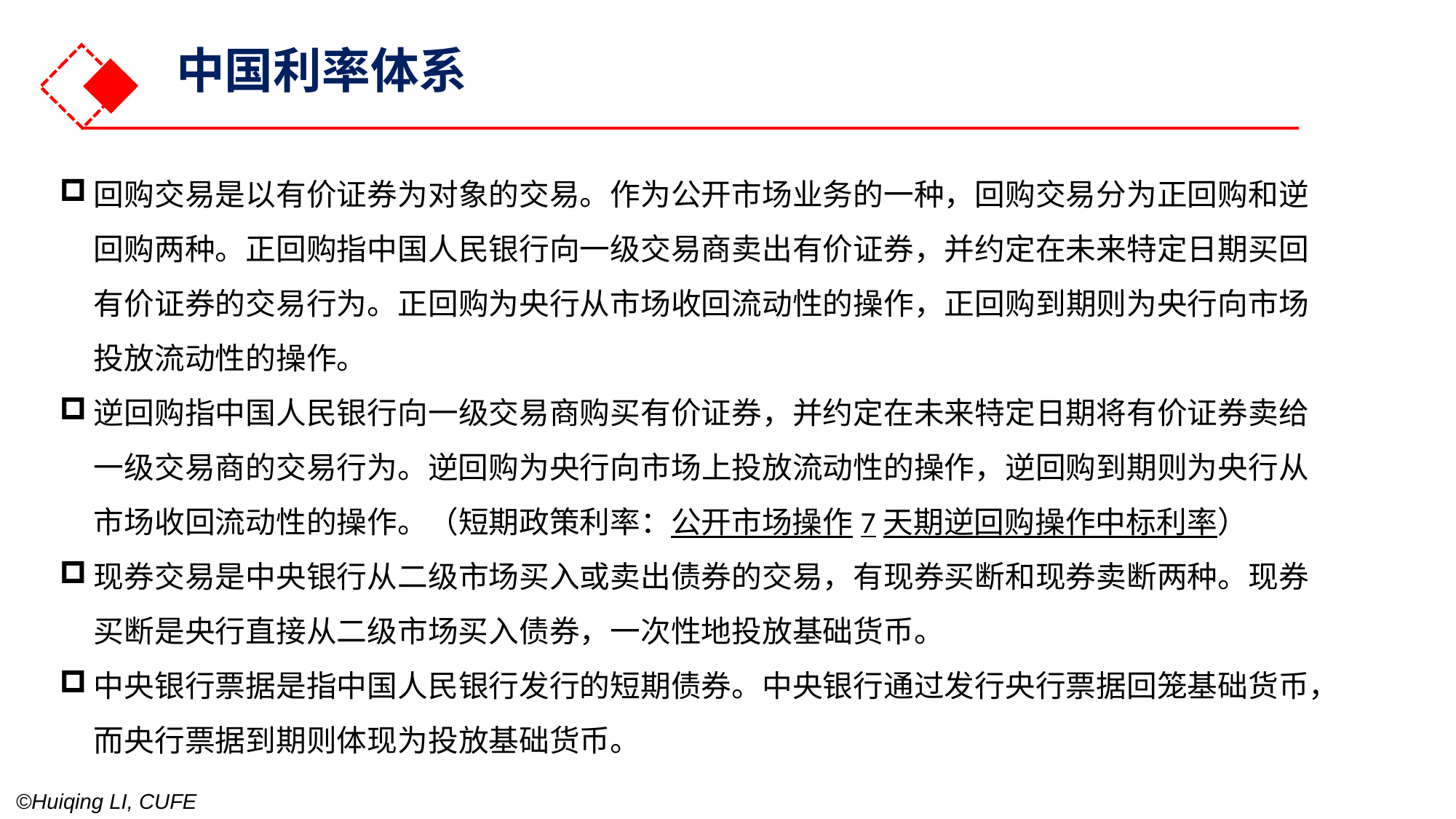

中国利率体系

回购交易是以有价证券为对象的交易。作为公开市场业务的一种，回购交易分为正回购和逆回购两种。正回购指中国人民银行向一级交易商卖出有价证券，并约定在未来特定日期买回有价证券的交易行为。正回购为央行从市场收回流动性的操作，正回购到期则为央行向市场投放流动性的操作。
逆回购指中国人民银行向一级交易商购买有价证券，并约定在未来特定日期将有价证券卖给一级交易商的交易行为。逆回购为央行向市场上投放流动性的操作，逆回购到期则为央行从市场收回流动性的操作。（短期政策利率：公开市场操作7天期逆回购操作中标利率）
现券交易是中央银行从二级市场买入或卖出债券的交易，有现券买断和现券卖断两种。现券买断是央行直接从二级市场买入债券，一次性地投放基础货币。
中央银行票据是指中国人民银行发行的短期债券。中央银行通过发行央行票据回笼基础货币，而央行票据到期则体现为投放基础货币。